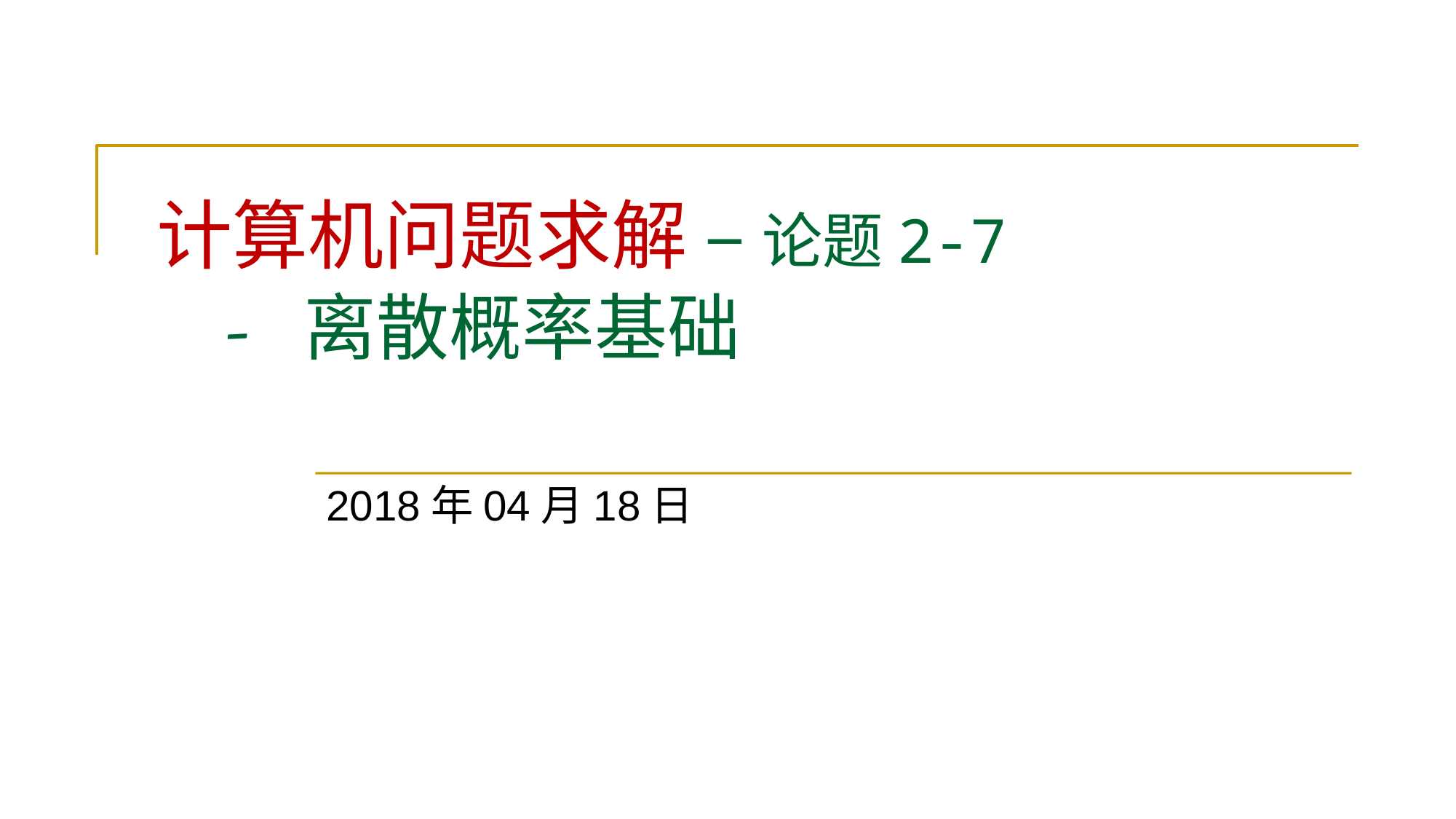

# 计算机问题求解 – 论题2-7 -  离散概率基础
2018年04月18日